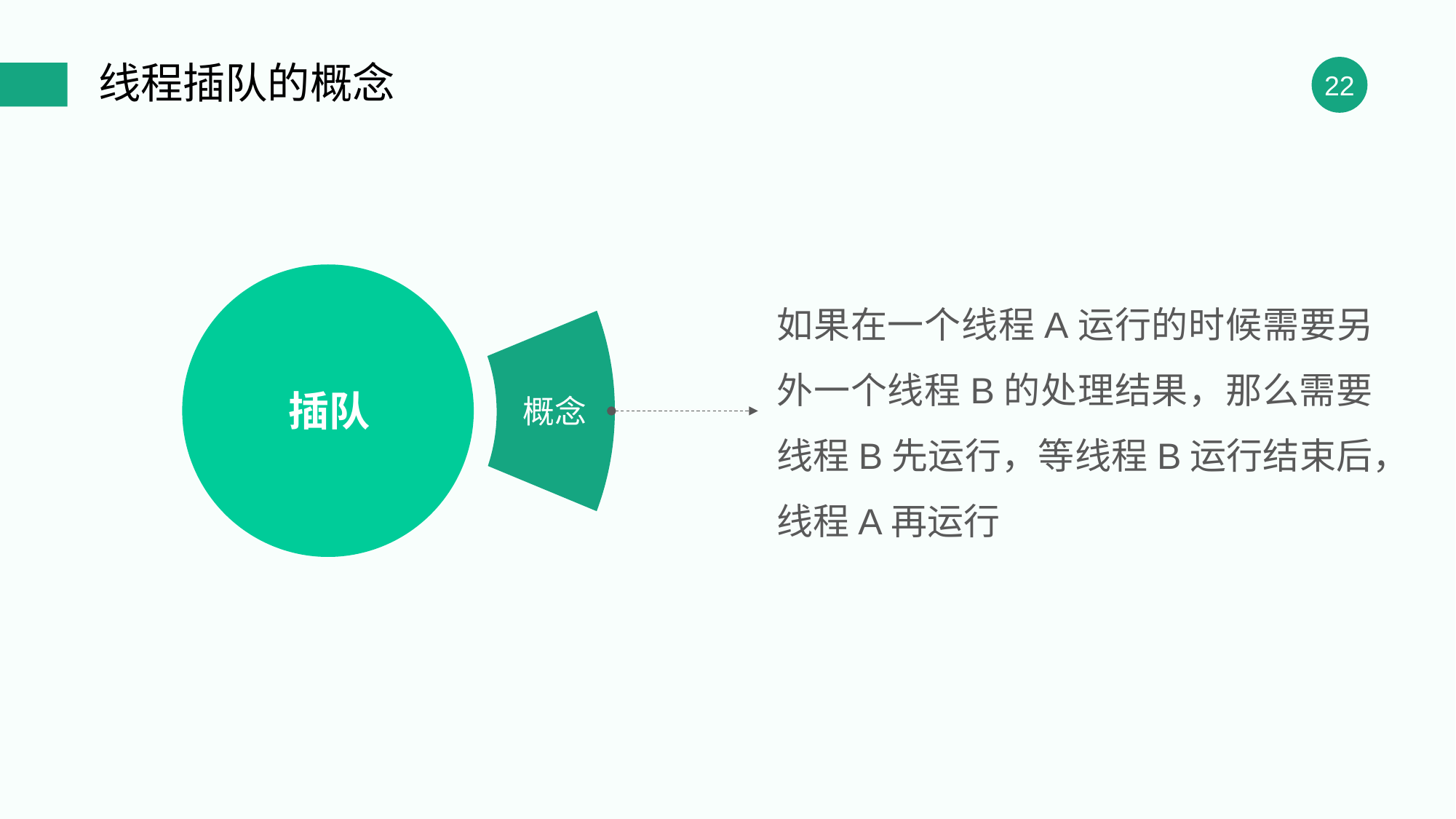

线程插队的概念

如果在一个线程A运行的时候需要另外一个线程B的处理结果，那么需要线程B先运行，等线程B运行结束后，线程A再运行

插队
概念